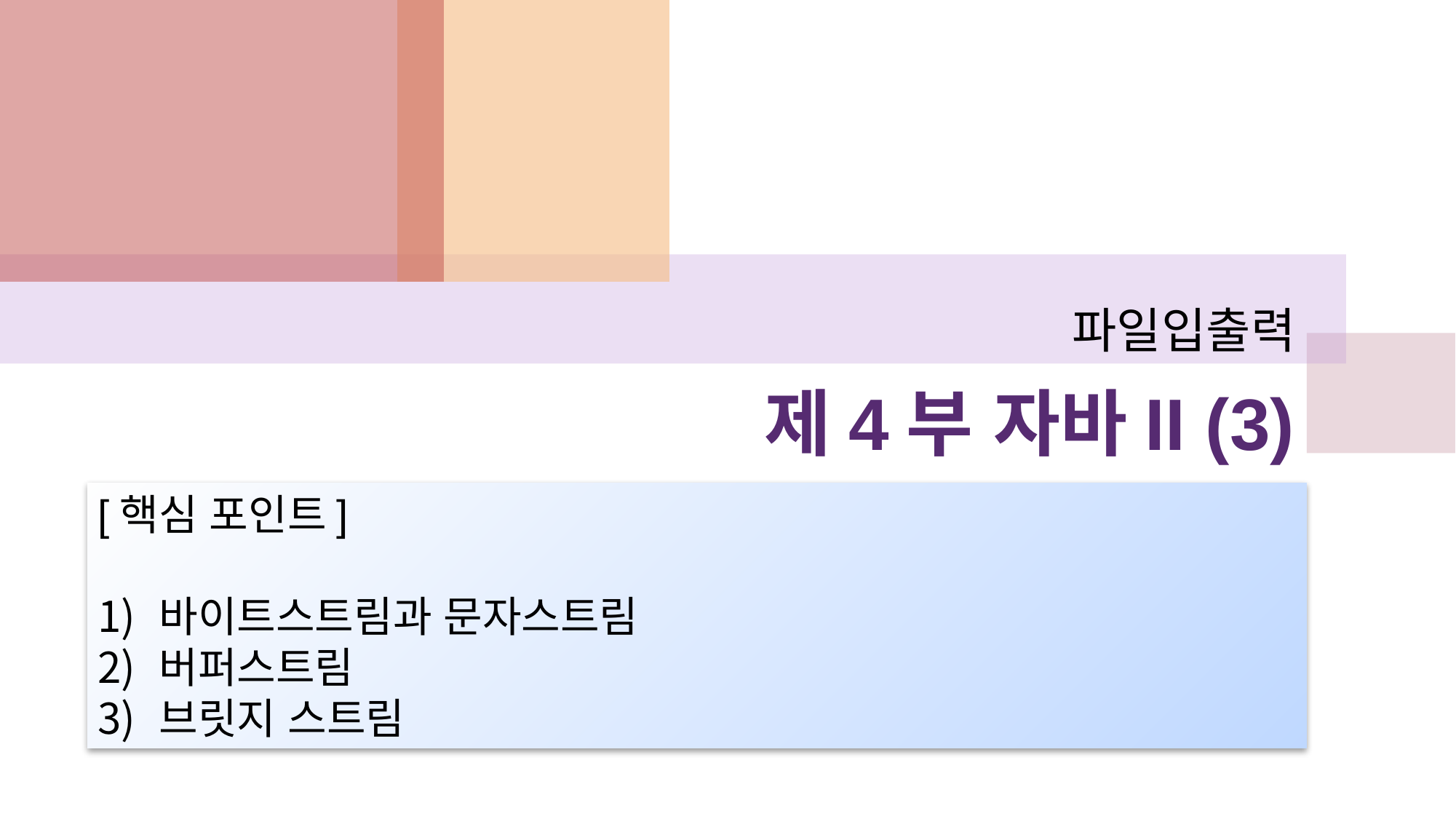

파일입출력
# 제4부 자바II (3)
[핵심 포인트]

바이트스트림과 문자스트림
버퍼스트림
브릿지 스트림